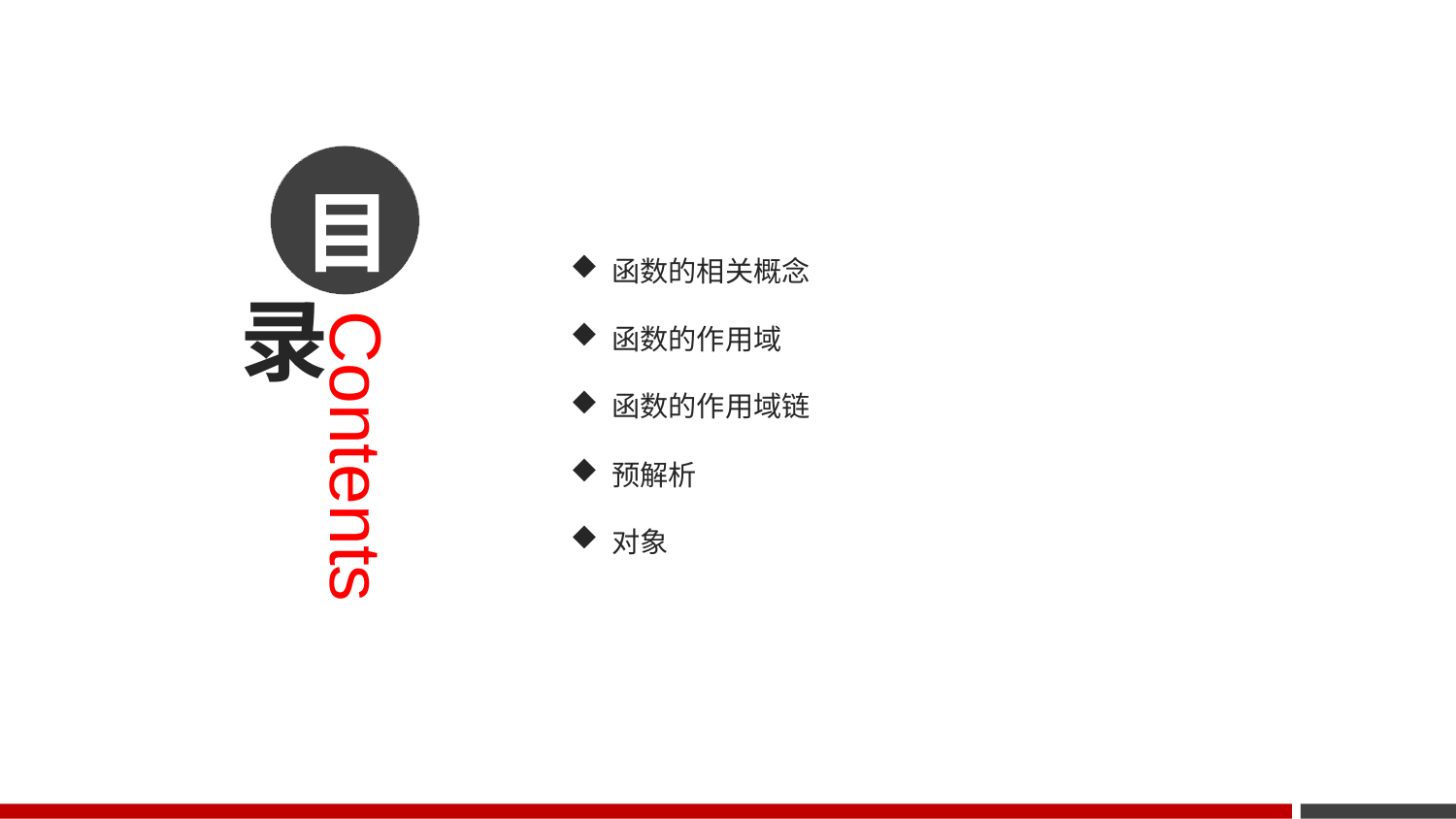

目
 函数的相关概念
 函数的作用域
 函数的作用域链
 预解析
 对象
录
Contents